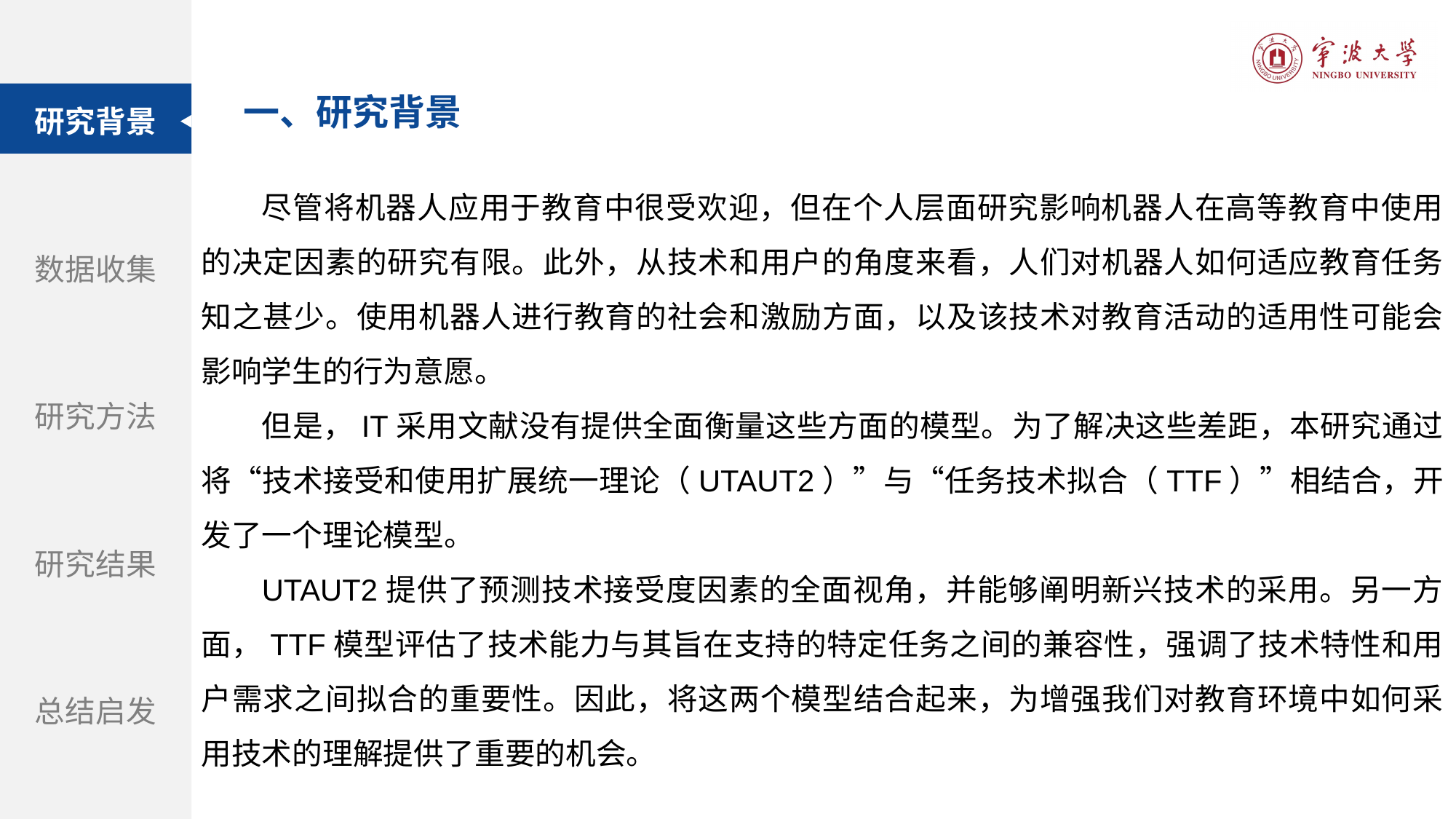

研究背景
数据收集
研究方法
研究结果
总结启发
一、研究背景
尽管将机器人应用于教育中很受欢迎，但在个人层面研究影响机器人在高等教育中使用的决定因素的研究有限。此外，从技术和用户的角度来看，人们对机器人如何适应教育任务知之甚少。使用机器人进行教育的社会和激励方面，以及该技术对教育活动的适用性可能会影响学生的行为意愿。
但是，IT采用文献没有提供全面衡量这些方面的模型。为了解决这些差距，本研究通过将“技术接受和使用扩展统一理论（UTAUT2）”与“任务技术拟合（TTF）”相结合，开发了一个理论模型。
UTAUT2提供了预测技术接受度因素的全面视角，并能够阐明新兴技术的采用。另一方面，TTF模型评估了技术能力与其旨在支持的特定任务之间的兼容性，强调了技术特性和用户需求之间拟合的重要性。因此，将这两个模型结合起来，为增强我们对教育环境中如何采用技术的理解提供了重要的机会。
题目：自动驾驶汽车和街道设计：使用虚拟现实实验探索中央分隔带在提高行人过街安全性方面的作用
期刊：Accident Analysis and Prevention